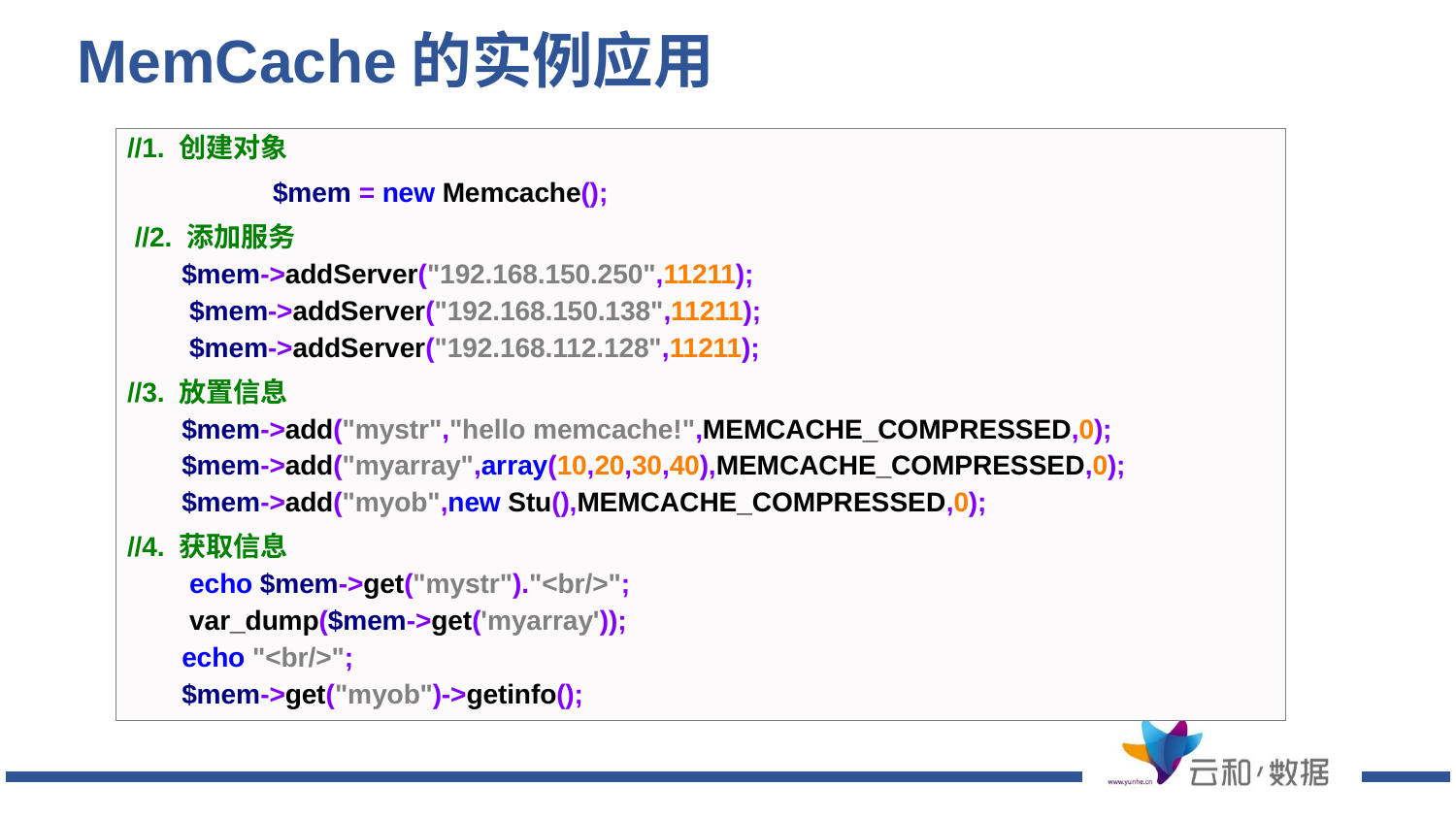

MemCache的实例应用
//1. 创建对象
	$mem = new Memcache();
 //2. 添加服务
$mem->addServer("192.168.150.250",11211);
 $mem->addServer("192.168.150.138",11211);
 $mem->addServer("192.168.112.128",11211);
//3. 放置信息
$mem->add("mystr","hello memcache!",MEMCACHE_COMPRESSED,0);
$mem->add("myarray",array(10,20,30,40),MEMCACHE_COMPRESSED,0);
$mem->add("myob",new Stu(),MEMCACHE_COMPRESSED,0);
//4. 获取信息
 echo $mem->get("mystr")."<br/>";
 var_dump($mem->get('myarray'));
echo "<br/>";
$mem->get("myob")->getinfo();